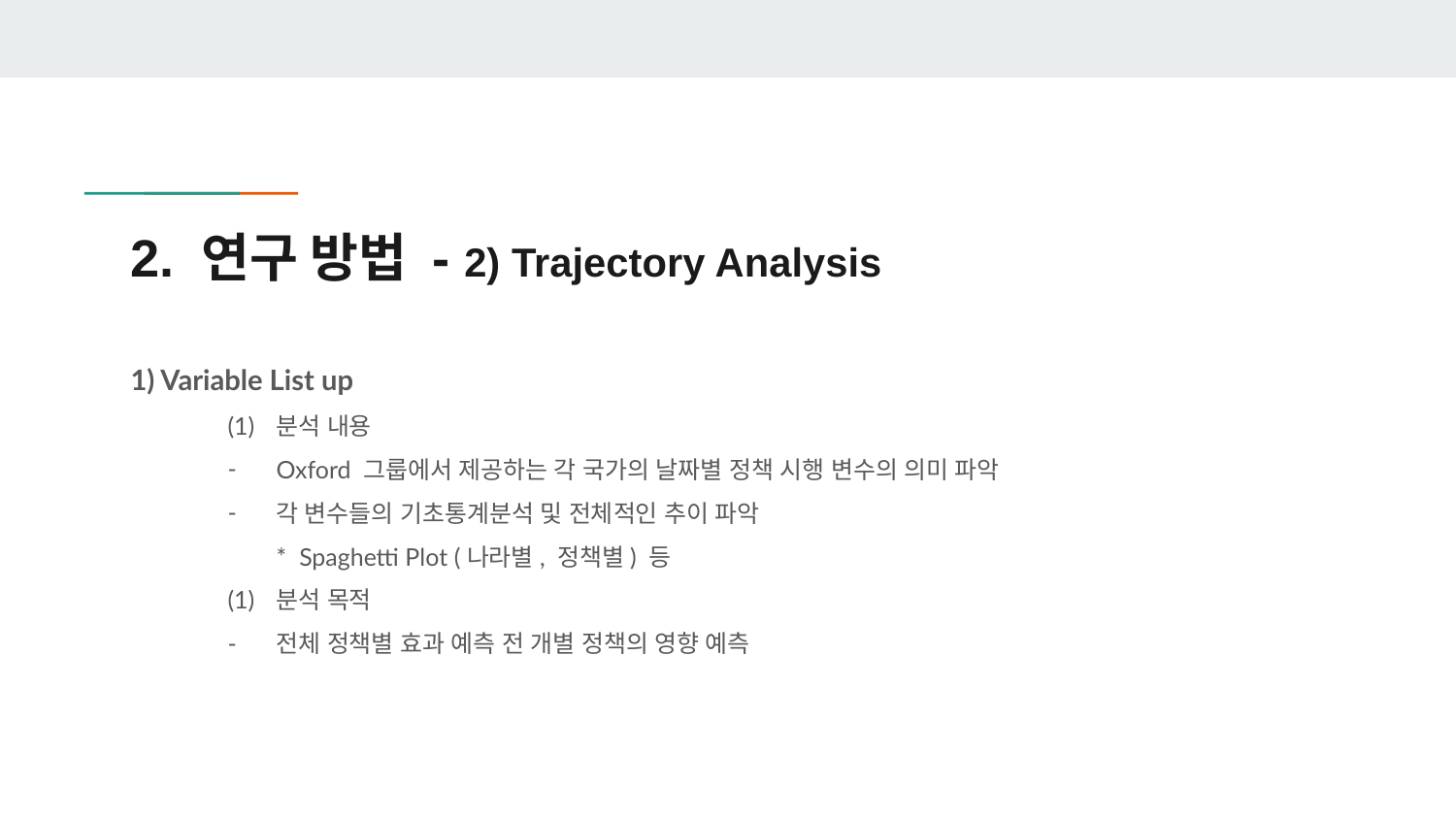

# 2. 연구 방법 - 2) Trajectory Analysis
1) Variable List up
분석 내용
Oxford 그룹에서 제공하는 각 국가의 날짜별 정책 시행 변수의 의미 파악
각 변수들의 기초통계분석 및 전체적인 추이 파악
*  Spaghetti Plot (나라별, 정책별) 등
분석 목적
전체 정책별 효과 예측 전 개별 정책의 영향 예측